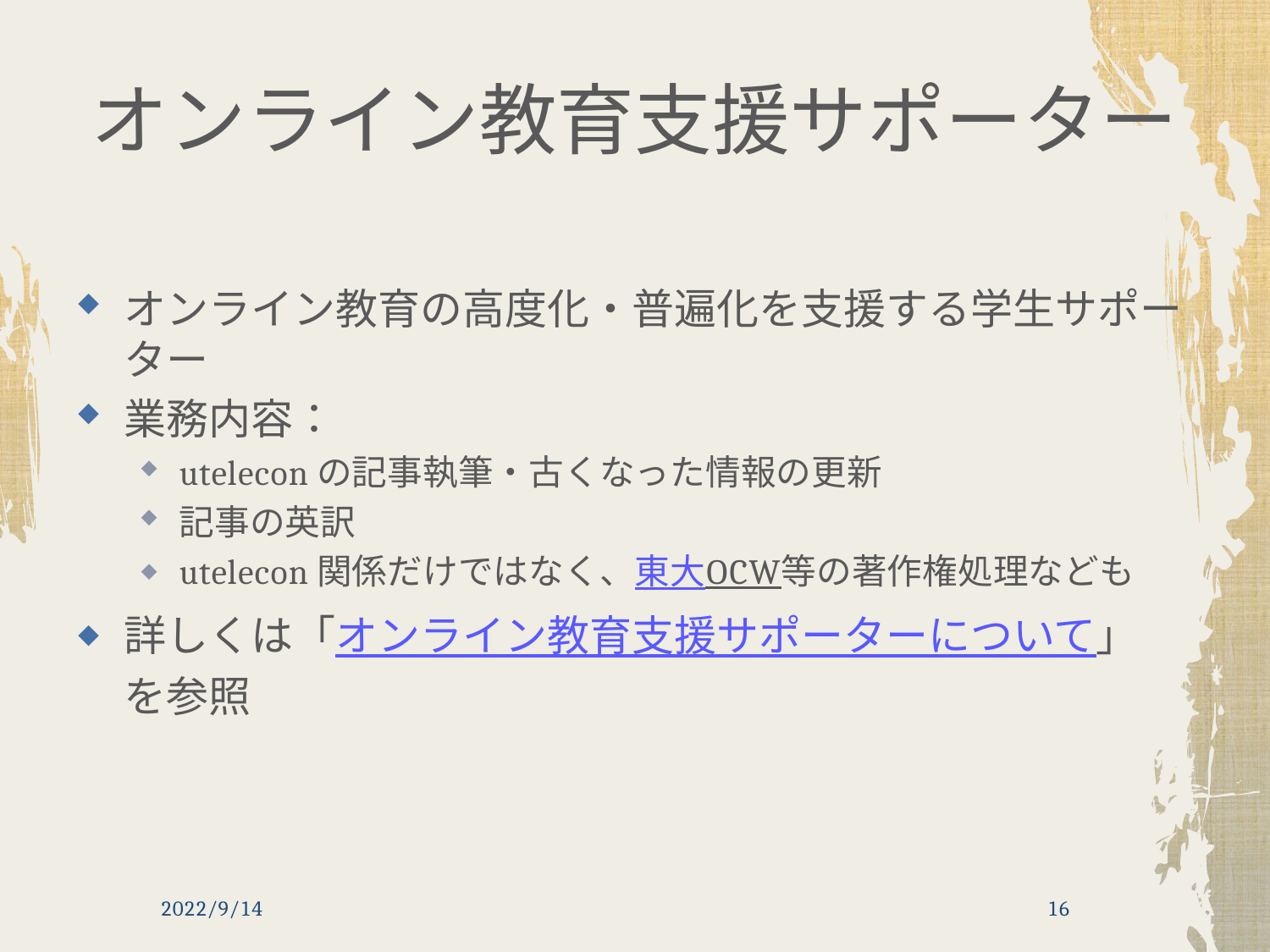

# オンライン教育支援サポーター
オンライン教育の高度化・普遍化を支援する学生サポーター
業務内容：
uteleconの記事執筆・古くなった情報の更新
記事の英訳
utelecon関係だけではなく、東大OCW等の著作権処理なども
詳しくは「オンライン教育支援サポーターについて」
を参照
2022/9/14
16